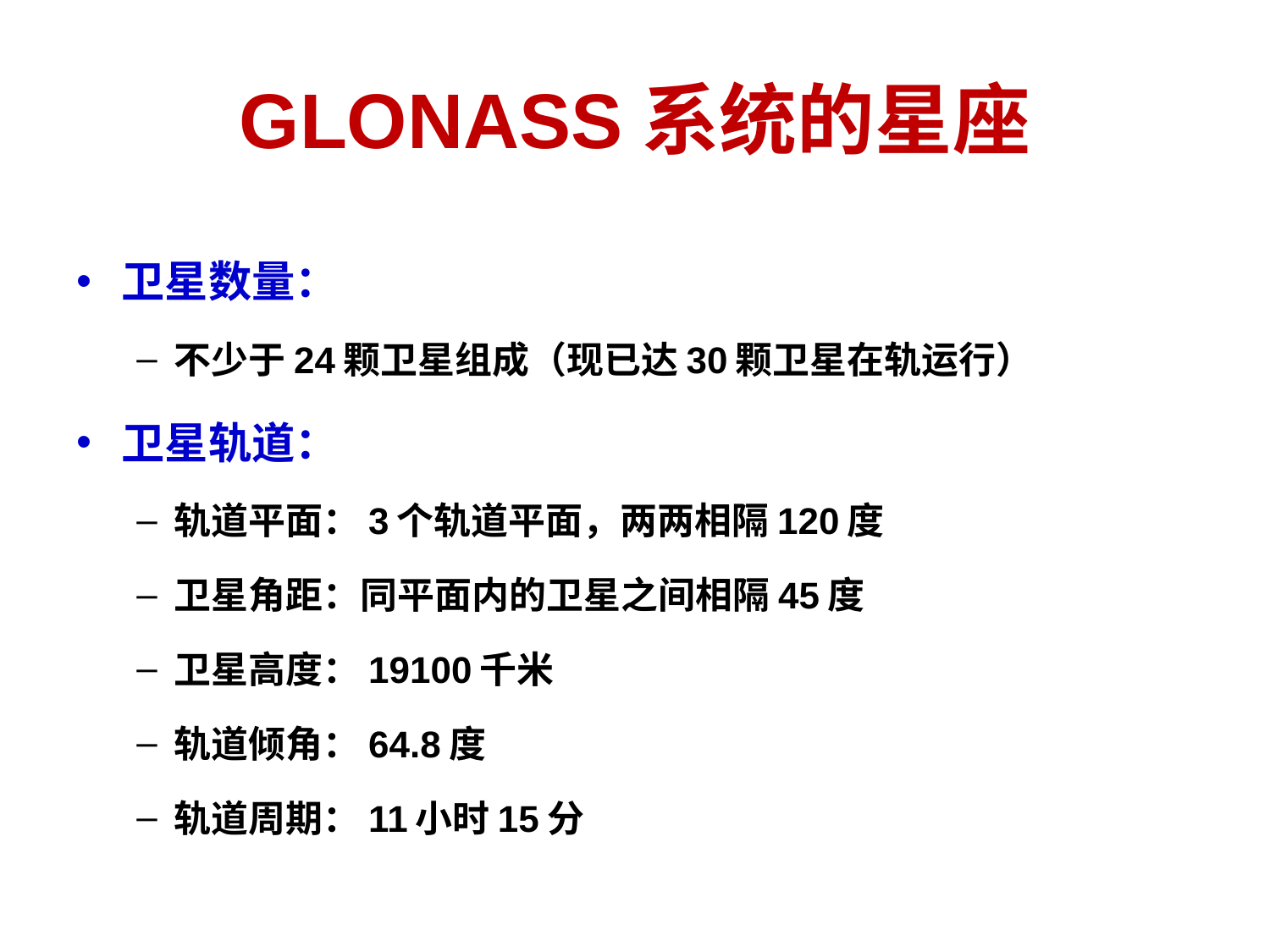

# GLONASS系统的星座
卫星数量：
不少于24颗卫星组成（现已达30颗卫星在轨运行）
卫星轨道：
轨道平面：3个轨道平面，两两相隔120度
卫星角距：同平面内的卫星之间相隔45度
卫星高度：19100千米
轨道倾角：64.8度
轨道周期：11小时15分